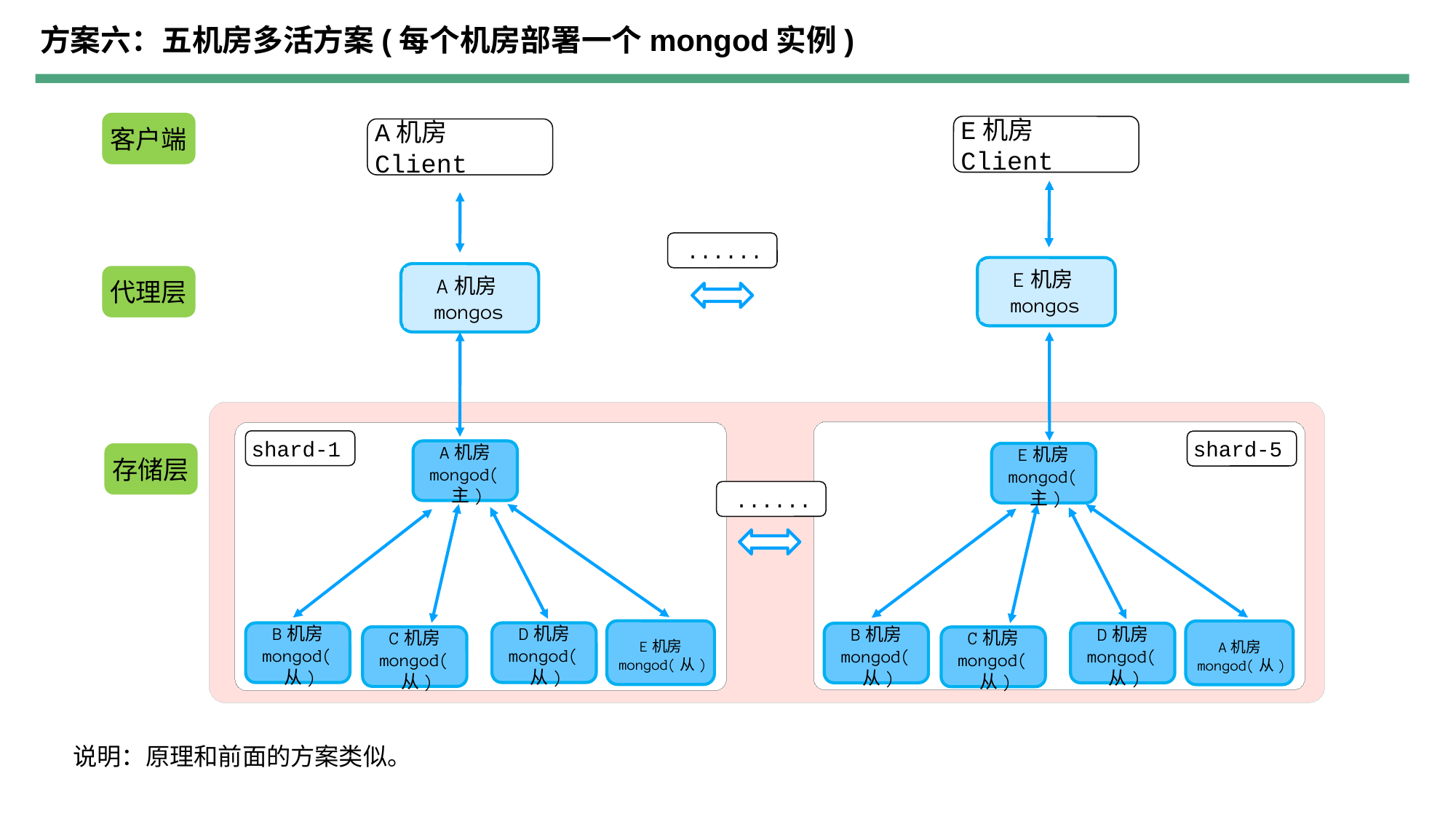

方案六：五机房多活方案(每个机房部署一个mongod实例)

客户端

E机房Client

A机房Client
...

 ......

E机房mongos

A机房mongos

代理层
...

...

shard-1

shard-5

A机房  mongod(主)

E机房  mongod(主)

存储层

 ......

E机房  mongod(从)

A机房  mongod(从)

B机房  mongod(从)

D机房  mongod(从)

B机房  mongod(从)

D机房  mongod(从)

C机房  mongod(从)

C机房  mongod(从)
说明：原理和前面的方案类似。